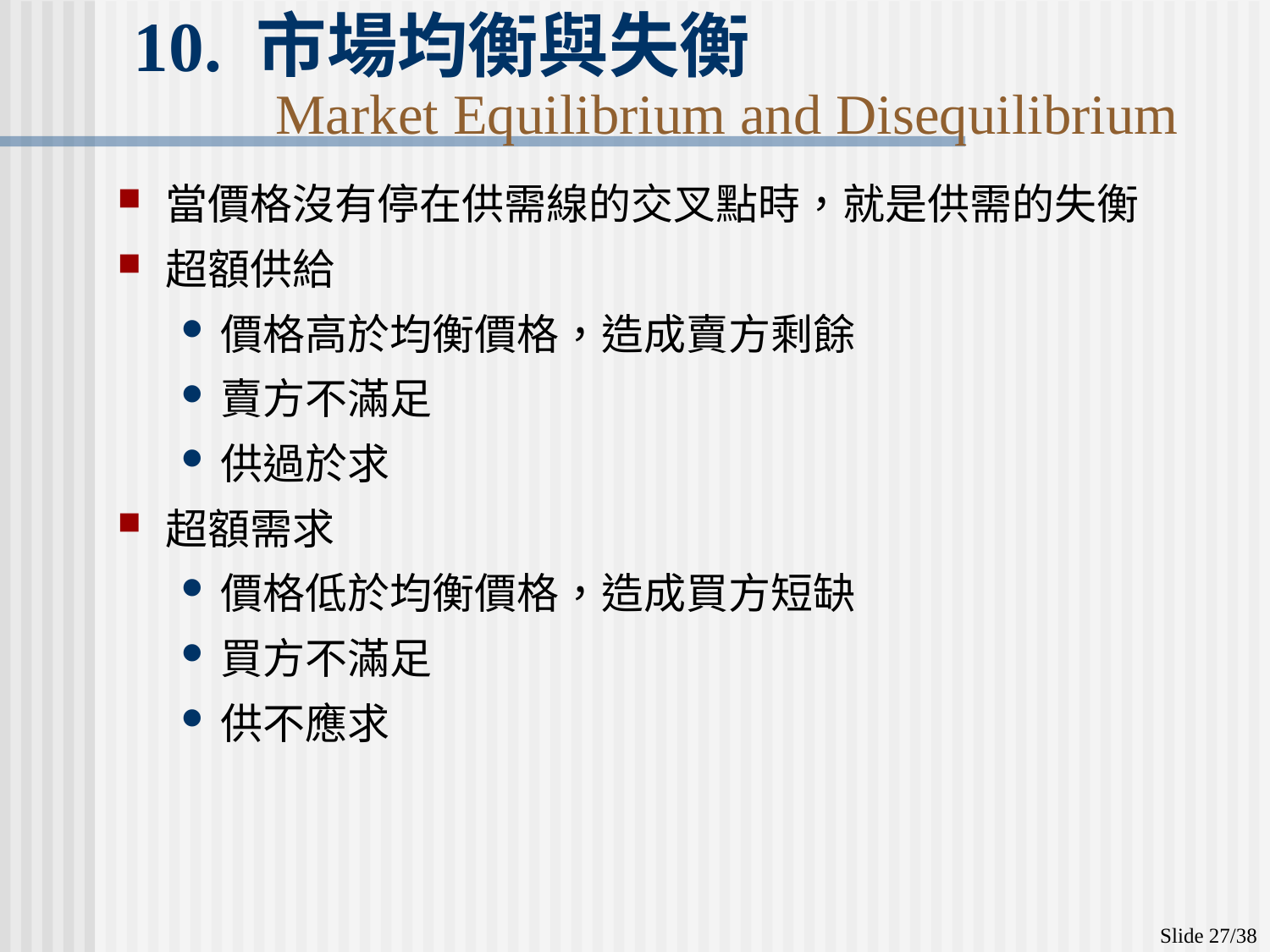

# 10. 市場均衡與失衡 　　Market Equilibrium and Disequilibrium
當價格沒有停在供需線的交叉點時，就是供需的失衡
超額供給
價格高於均衡價格，造成賣方剩餘
賣方不滿足
供過於求
超額需求
價格低於均衡價格，造成買方短缺
買方不滿足
供不應求

Slide 27/38